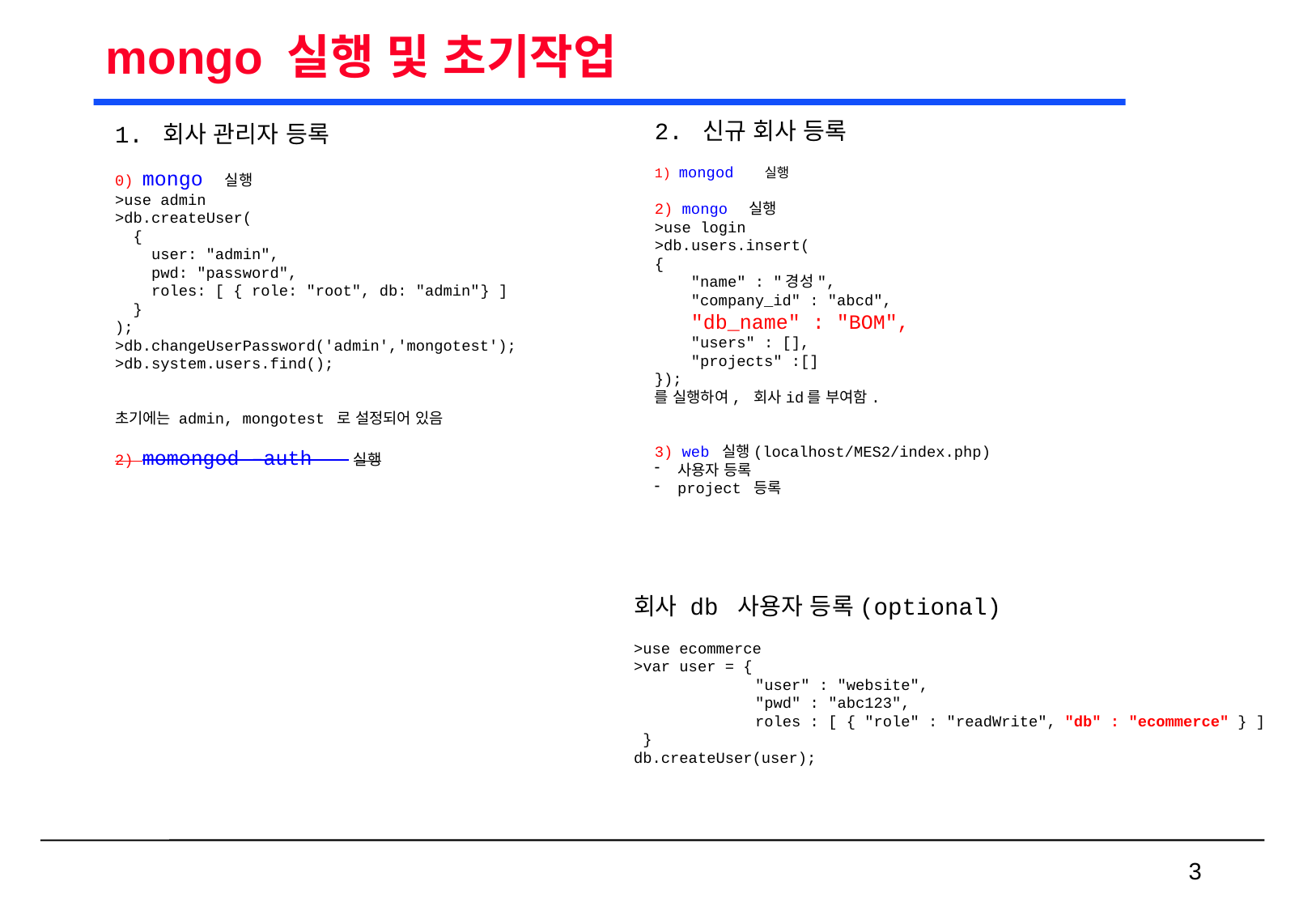

# mongo 실행 및 초기작업
2. 신규 회사 등록

1) mongod   실행

2) mongo  실행
>use login
>db.users.insert(
{
    "name" : "경성",
    "company_id" : "abcd",
    "db_name" : "BOM",
    "users" : [],
    "projects" :[]
});
를 실행하여, 회사id를 부여함.

3) web 실행(localhost/MES2/index.php)
사용자 등록
project 등록
1. 회사 관리자 등록

0) mongo  실행
>use admin
>db.createUser(
  {
    user: "admin",
    pwd: "password",
    roles: [ { role: "root", db: "admin" } ]
  }
);
>db.changeUserPassword('admin','mongotest');
>db.system.users.find();

초기에는 admin, mongotest 로 설정되어 있음

2) momongod –auth   실행
회사 db 사용자 등록(optional)

>use ecommerce
>var user = {
	"user" : "website",
	"pwd" : "abc123",
	roles : [ { "role" : "readWrite", "db" : "ecommerce" } ]
 }
db.createUser(user);
 3